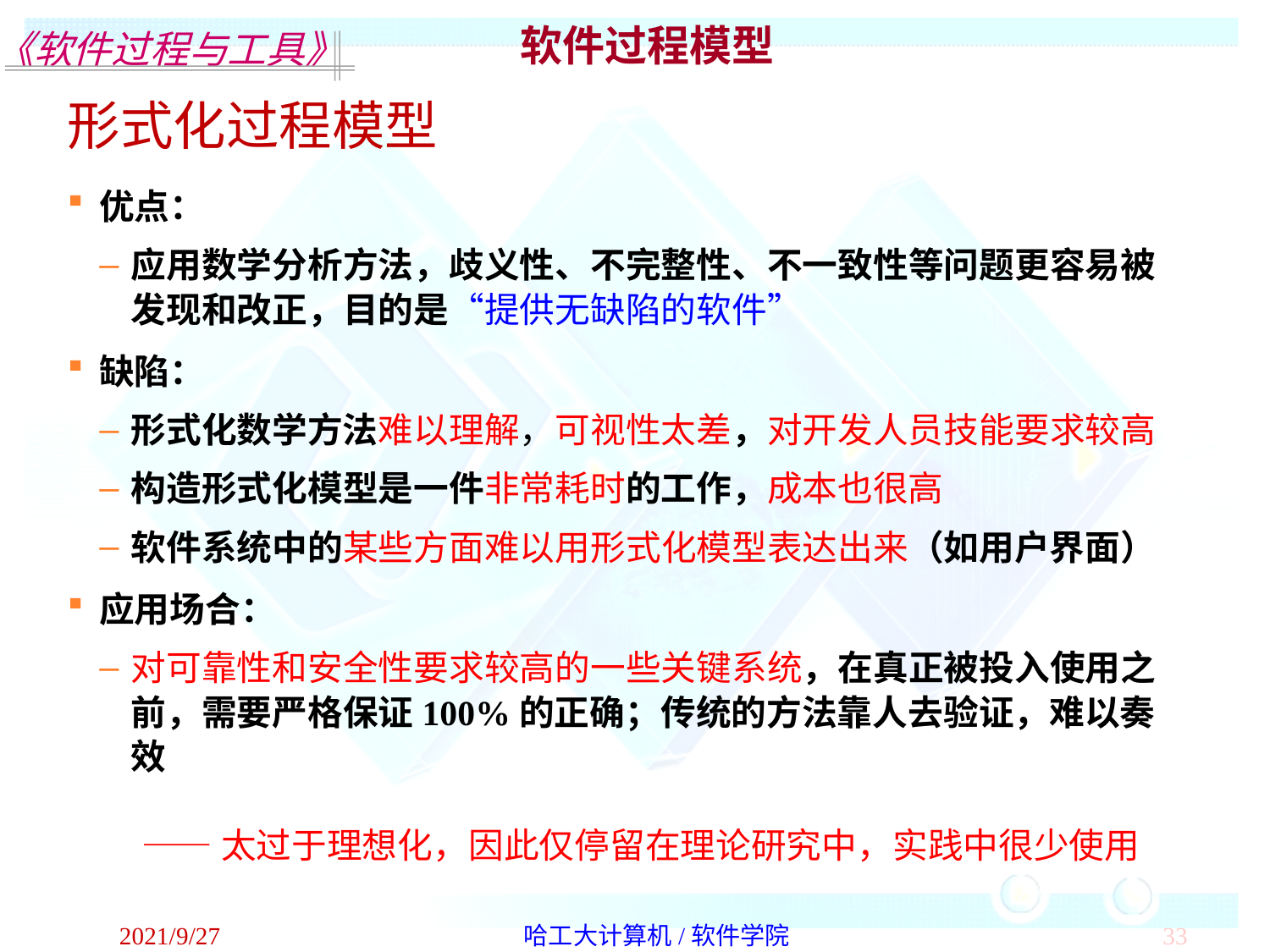

软件过程模型
形式化过程模型
优点：
应用数学分析方法，歧义性、不完整性、不一致性等问题更容易被发现和改正，目的是“提供无缺陷的软件”
缺陷：
形式化数学方法难以理解，可视性太差，对开发人员技能要求较高
构造形式化模型是一件非常耗时的工作，成本也很高
软件系统中的某些方面难以用形式化模型表达出来（如用户界面）
应用场合：
对可靠性和安全性要求较高的一些关键系统，在真正被投入使用之前，需要严格保证100%的正确；传统的方法靠人去验证，难以奏效

——太过于理想化，因此仅停留在理论研究中，实践中很少使用